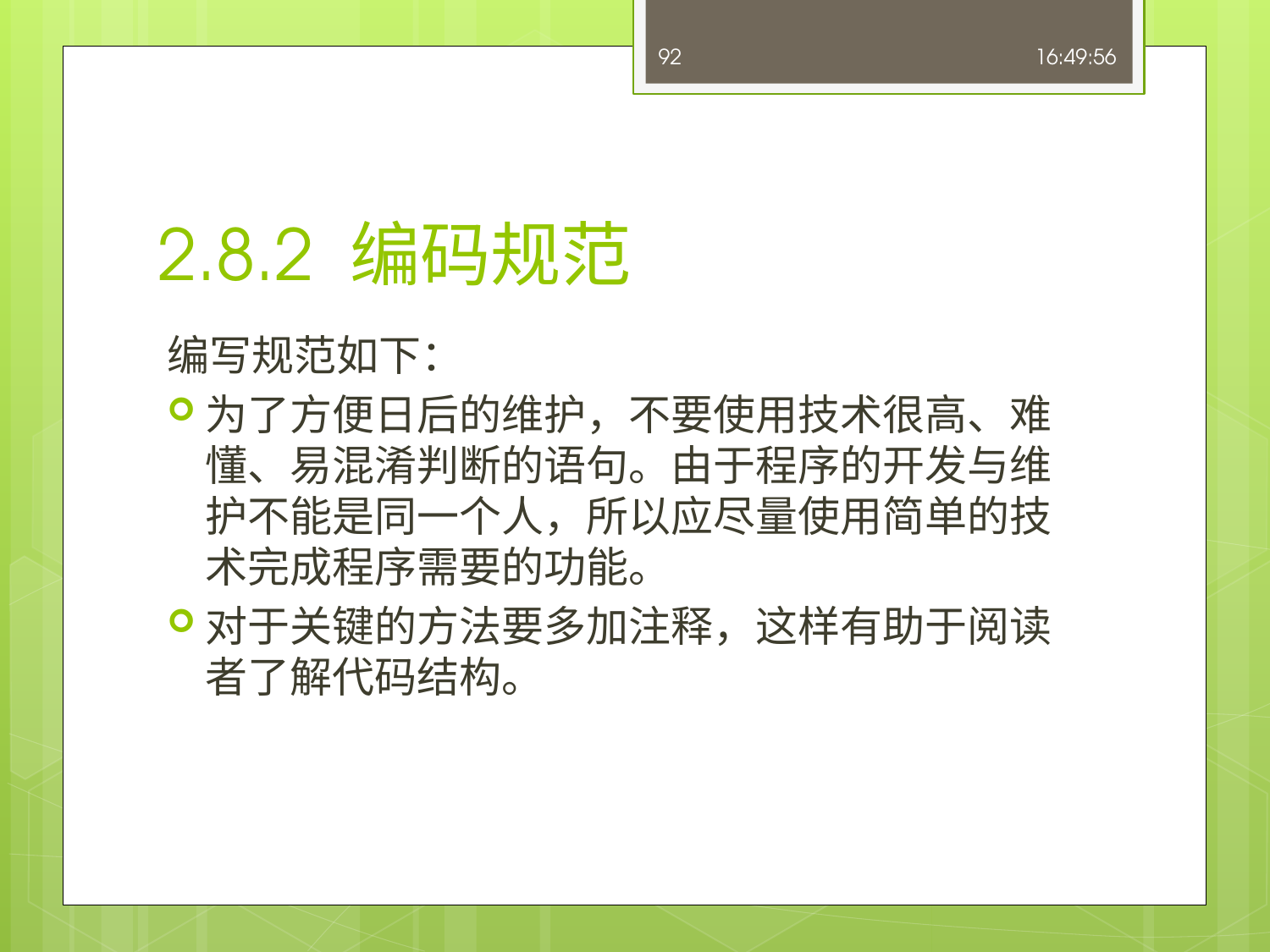

92
16:49:56
# 2.8.2 编码规范
编写规范如下：
为了方便日后的维护，不要使用技术很高、难懂、易混淆判断的语句。由于程序的开发与维护不能是同一个人，所以应尽量使用简单的技术完成程序需要的功能。
对于关键的方法要多加注释，这样有助于阅读者了解代码结构。